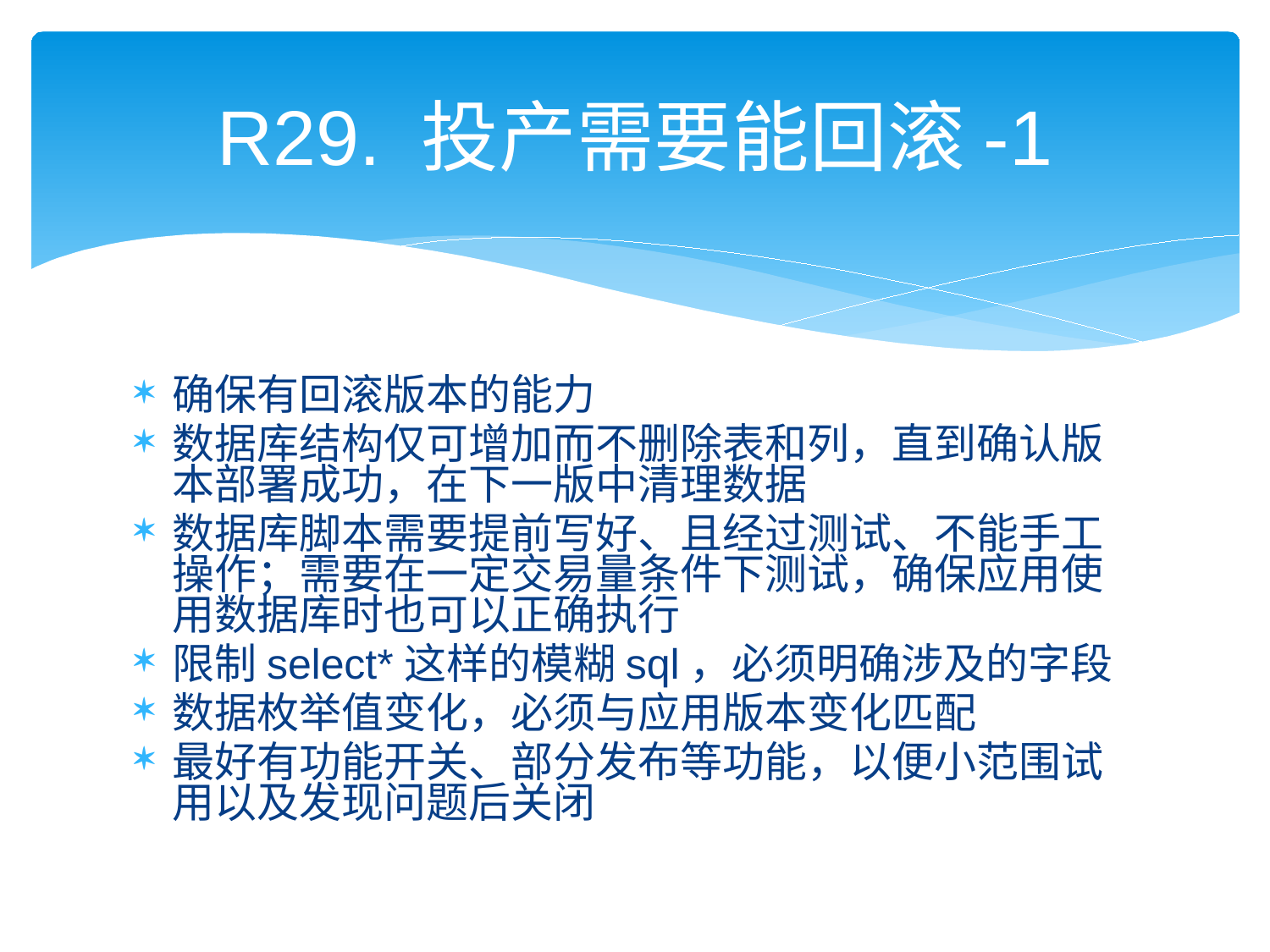

# R29. 投产需要能回滚-1
确保有回滚版本的能力
数据库结构仅可增加而不删除表和列，直到确认版本部署成功，在下一版中清理数据
数据库脚本需要提前写好、且经过测试、不能手工操作；需要在一定交易量条件下测试，确保应用使用数据库时也可以正确执行
限制select*这样的模糊sql，必须明确涉及的字段
数据枚举值变化，必须与应用版本变化匹配
最好有功能开关、部分发布等功能，以便小范围试用以及发现问题后关闭